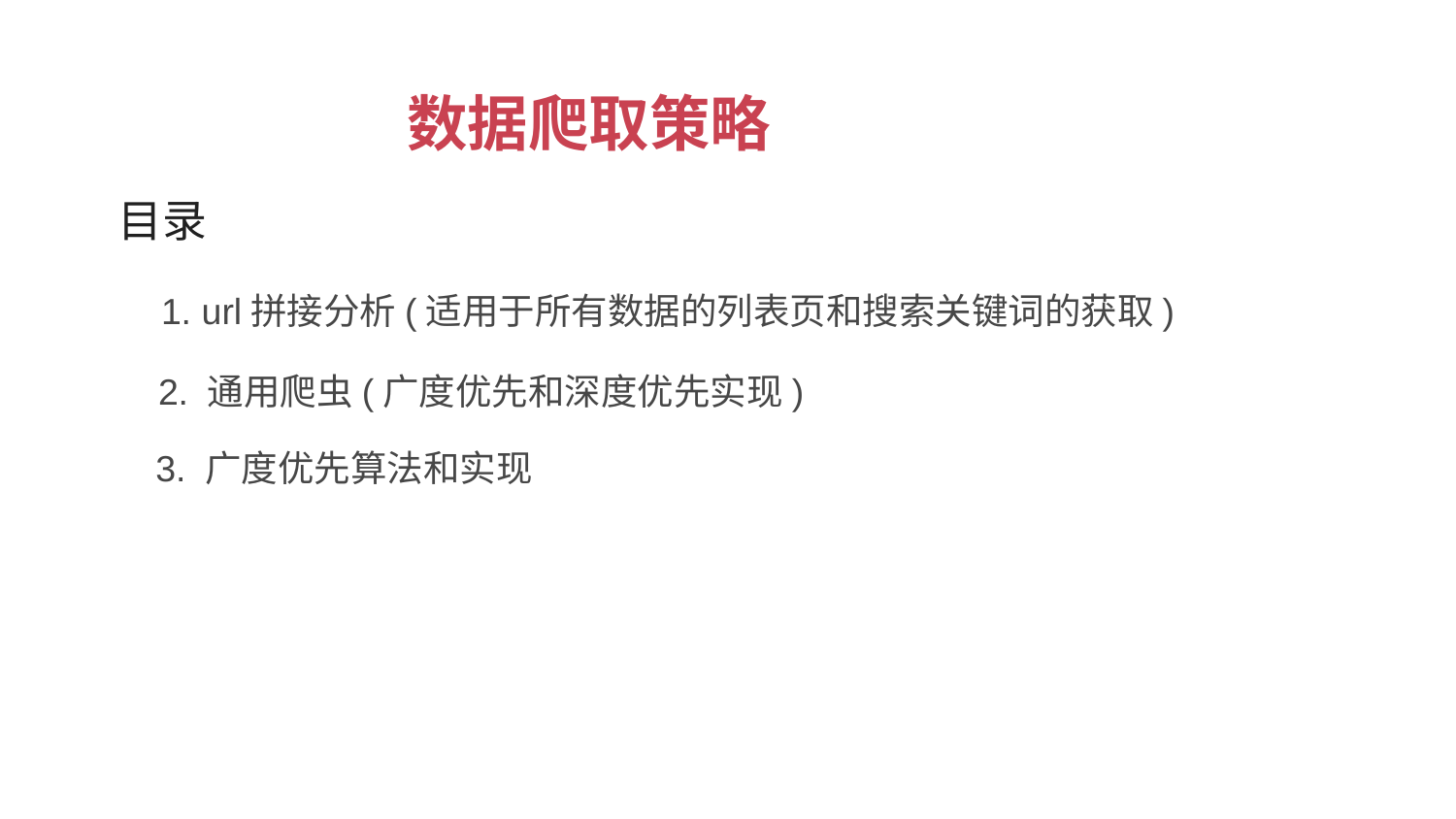

数据爬取策略
 目录
1. url拼接分析(适用于所有数据的列表页和搜索关键词的获取)
2. 通用爬虫(广度优先和深度优先实现)
3. 广度优先算法和实现